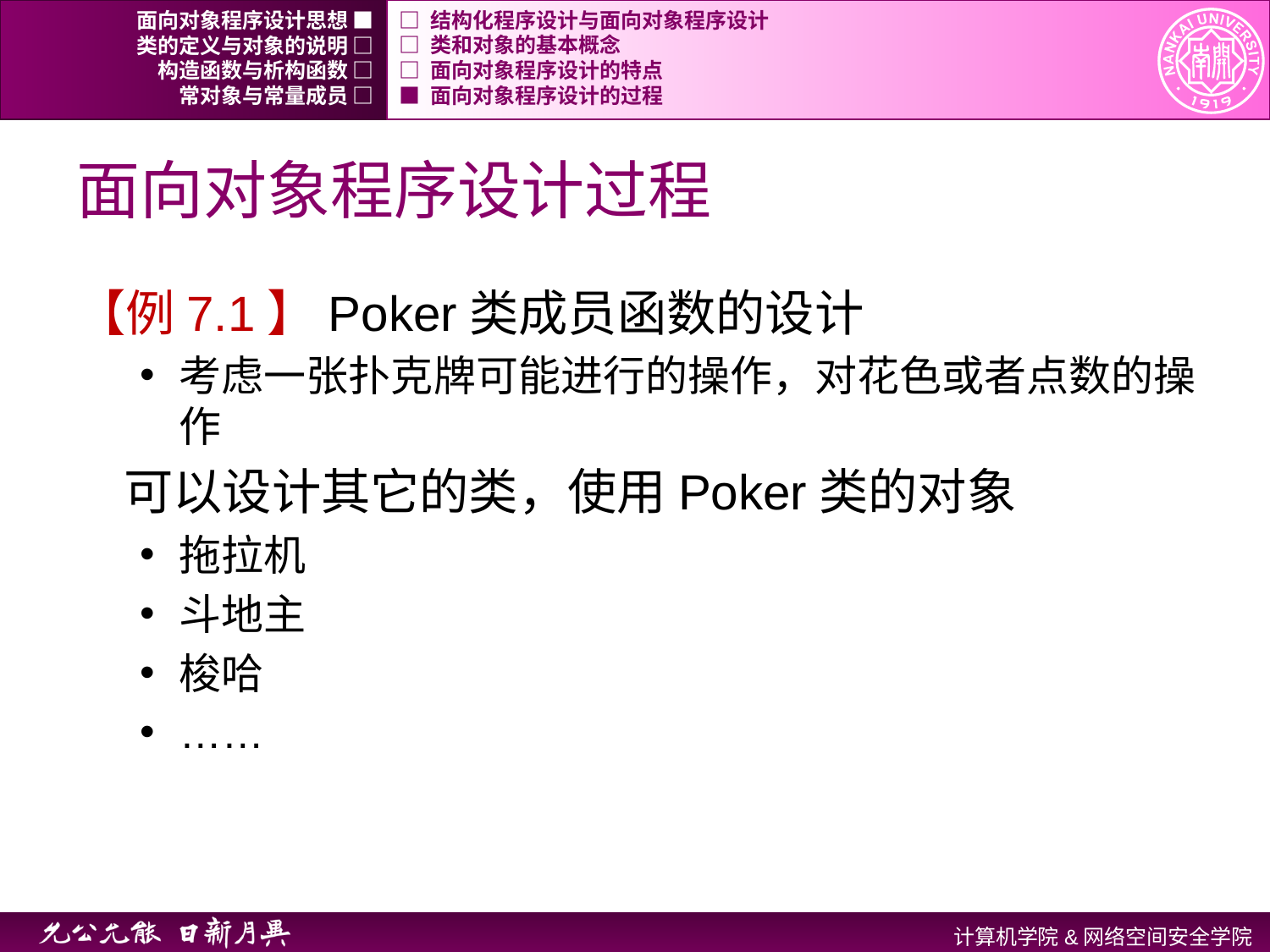

面向对象程序设计思想 ■
□ 结构化程序设计与面向对象程序设计
类的定义与对象的说明 □
□ 类和对象的基本概念
构造函数与析构函数 □
□ 面向对象程序设计的特点
常对象与常量成员 □

■ 面向对象程序设计的过程
# 面向对象程序设计过程
【例7.1】Poker类成员函数的设计
考虑一张扑克牌可能进行的操作，对花色或者点数的操作
可以设计其它的类，使用Poker类的对象
拖拉机
斗地主
梭哈
……